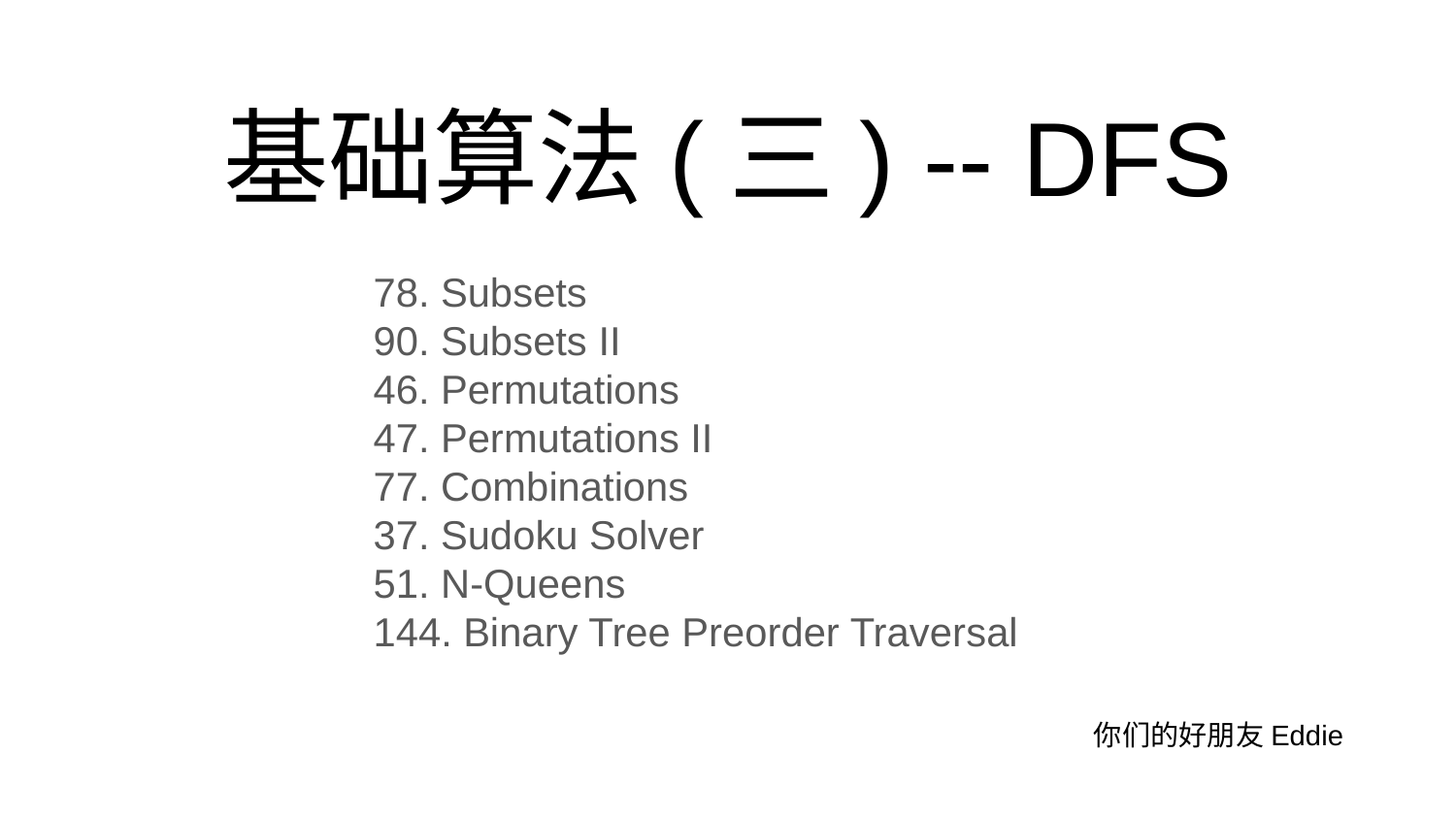

# 基础算法(三) -- DFS
78. Subsets
90. Subsets II
46. Permutations
47. Permutations II
77. Combinations
37. Sudoku Solver
51. N-Queens
144. Binary Tree Preorder Traversal

你们的好朋友Eddie